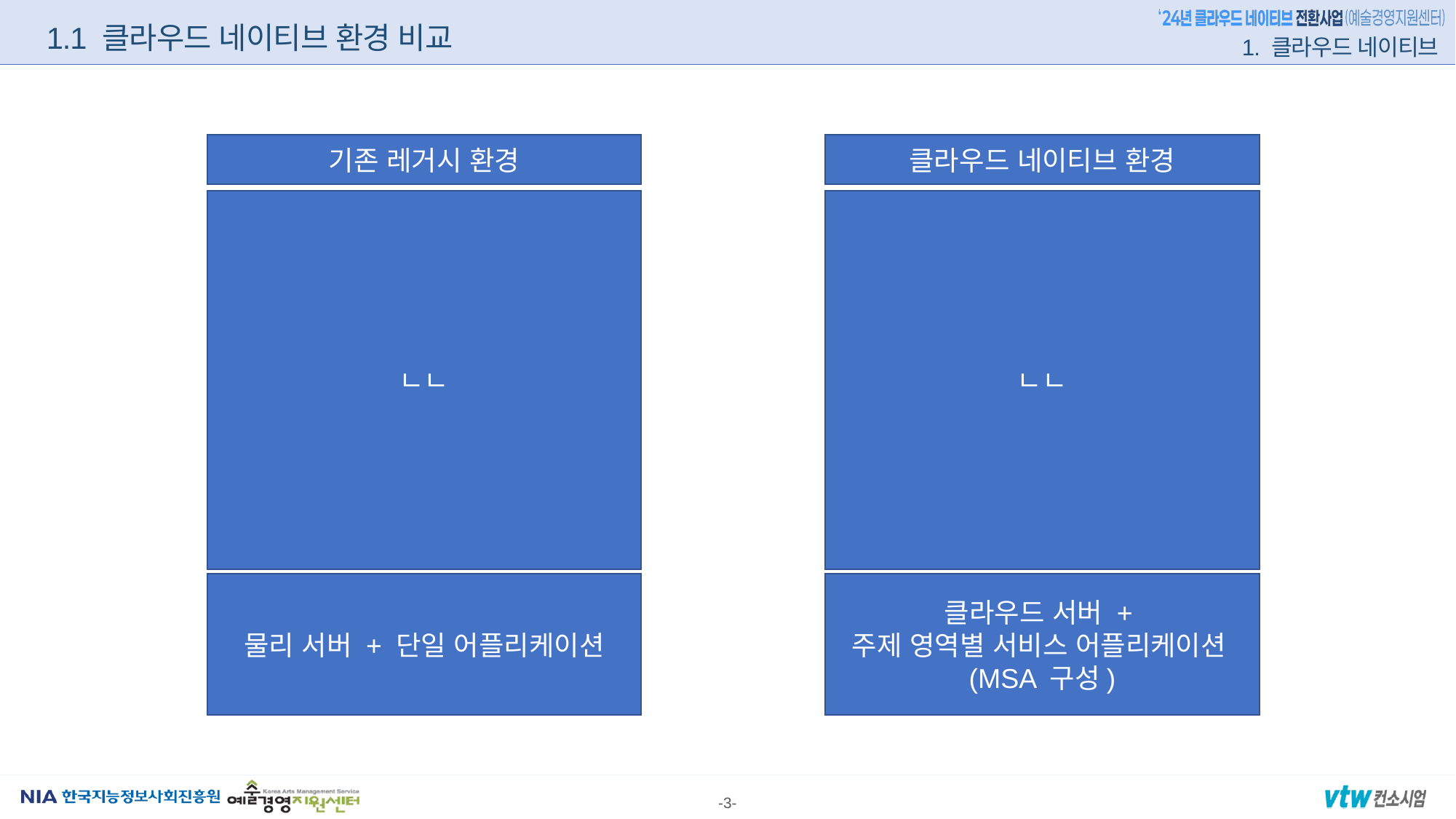

1.1 클라우드 네이티브 환경 비교
1. 클라우드 네이티브
기존 레거시 환경
클라우드 네이티브 환경
ㄴㄴ
ㄴㄴ
물리 서버 + 단일 어플리케이션
클라우드 서버 +
주제 영역별 서비스 어플리케이션(MSA 구성)